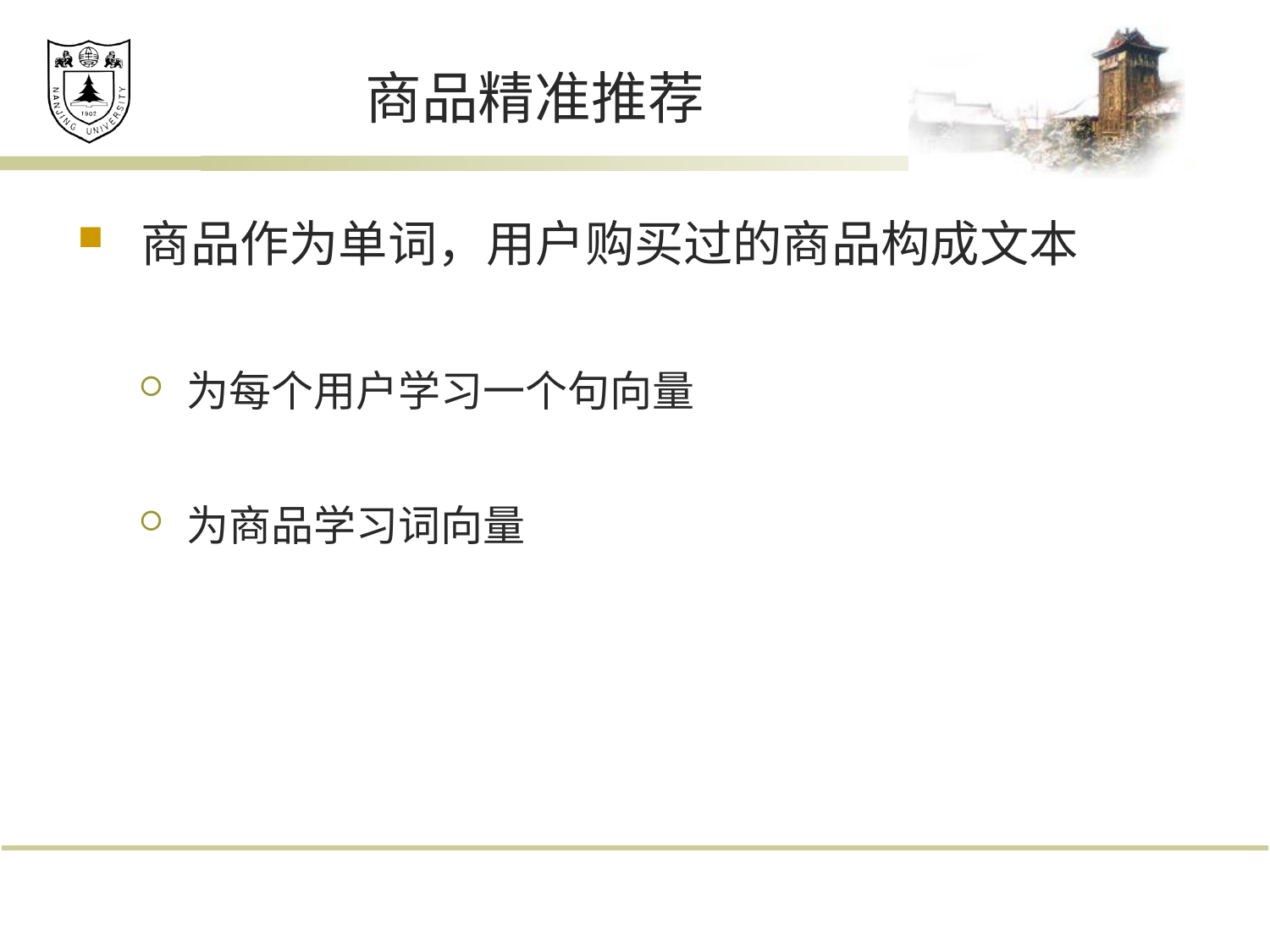

# 商品精准推荐
商品作为单词，用户购买过的商品构成文本

为每个用户学习一个句向量

为商品学习词向量